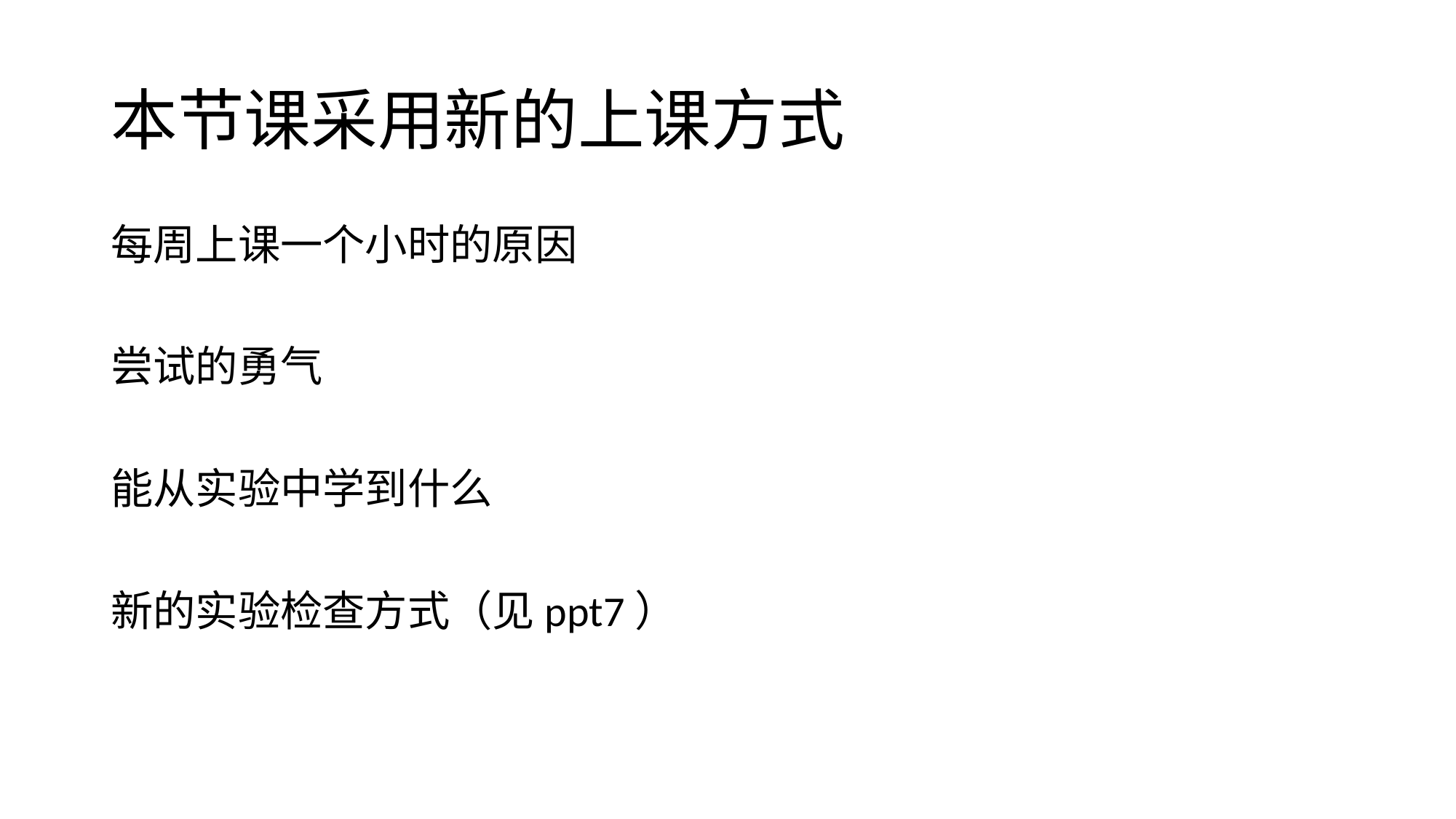

# 本节课采用新的上课方式
每周上课一个小时的原因

尝试的勇气

能从实验中学到什么

新的实验检查方式（见ppt7）